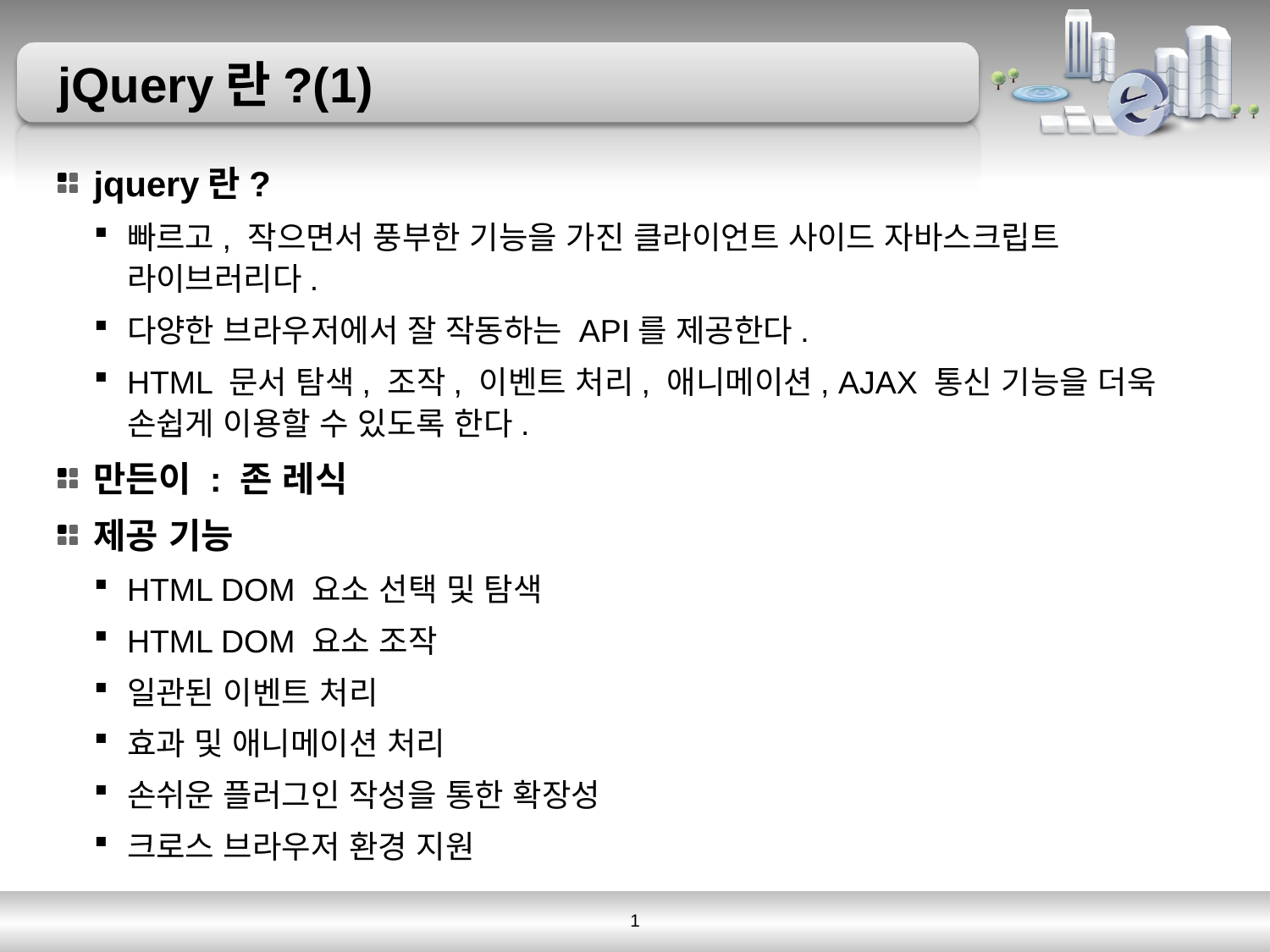

# jQuery란?(1)
jquery란?
빠르고, 작으면서 풍부한 기능을 가진 클라이언트 사이드 자바스크립트 라이브러리다.
다양한 브라우저에서 잘 작동하는 API를 제공한다.
HTML 문서 탐색, 조작, 이벤트 처리, 애니메이션, AJAX 통신 기능을 더욱 손쉽게 이용할 수 있도록 한다.
만든이 : 존 레식
제공 기능
HTML DOM 요소 선택 및 탐색
HTML DOM 요소 조작
일관된 이벤트 처리
효과 및 애니메이션 처리
손쉬운 플러그인 작성을 통한 확장성
크로스 브라우저 환경 지원